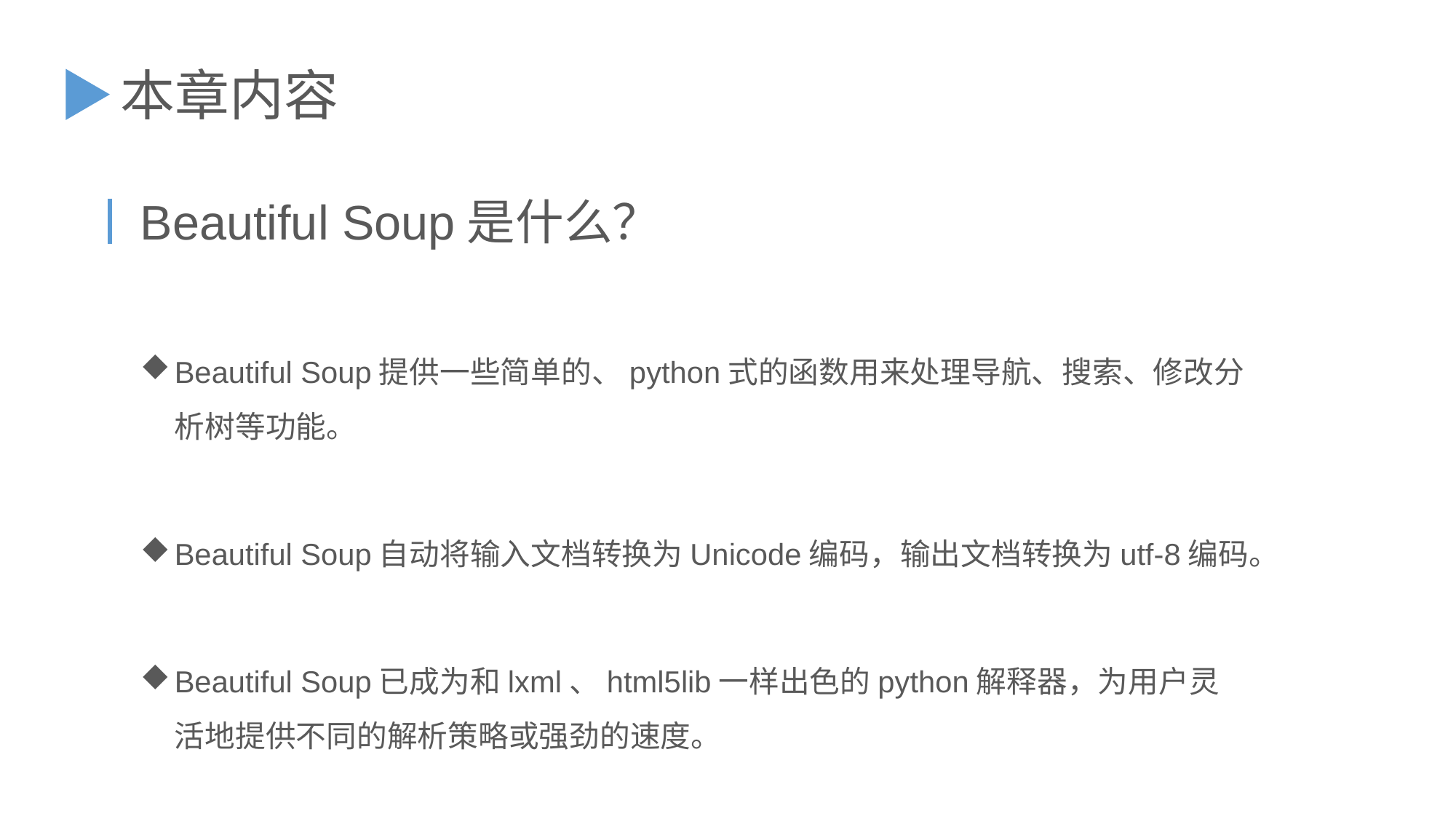

本章内容

Beautiful Soup是什么？

Beautiful Soup提供一些简单的、python式的函数用来处理导航、搜索、修改分析树等功能。

Beautiful Soup自动将输入文档转换为Unicode编码，输出文档转换为utf-8编码。

Beautiful Soup已成为和lxml、html5lib一样出色的python解释器，为用户灵活地提供不同的解析策略或强劲的速度。